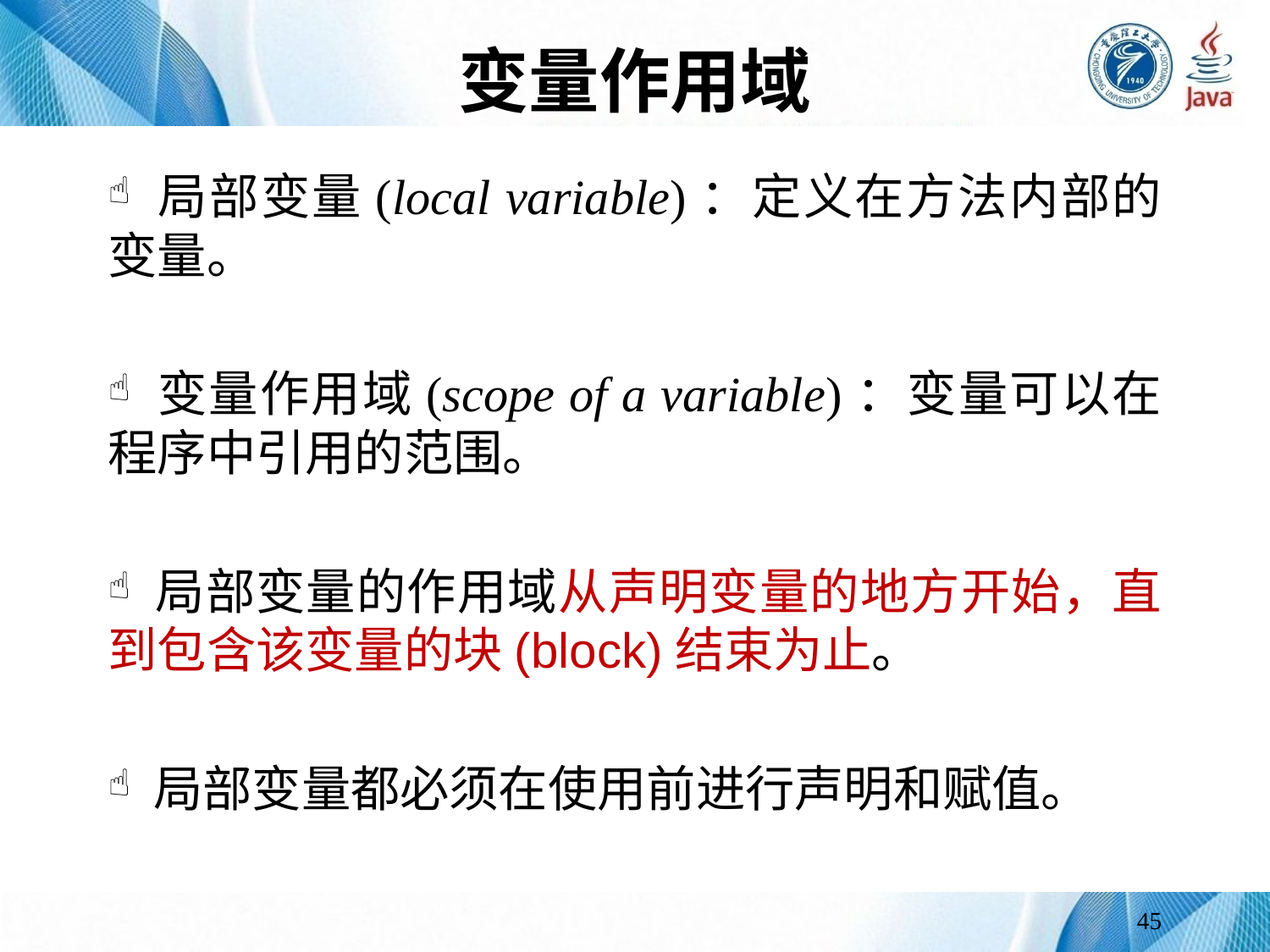

# 变量作用域
 局部变量(local variable)：定义在方法内部的变量。

 变量作用域(scope of a variable)：变量可以在程序中引用的范围。

 局部变量的作用域从声明变量的地方开始，直到包含该变量的块(block)结束为止。

 局部变量都必须在使用前进行声明和赋值。
45